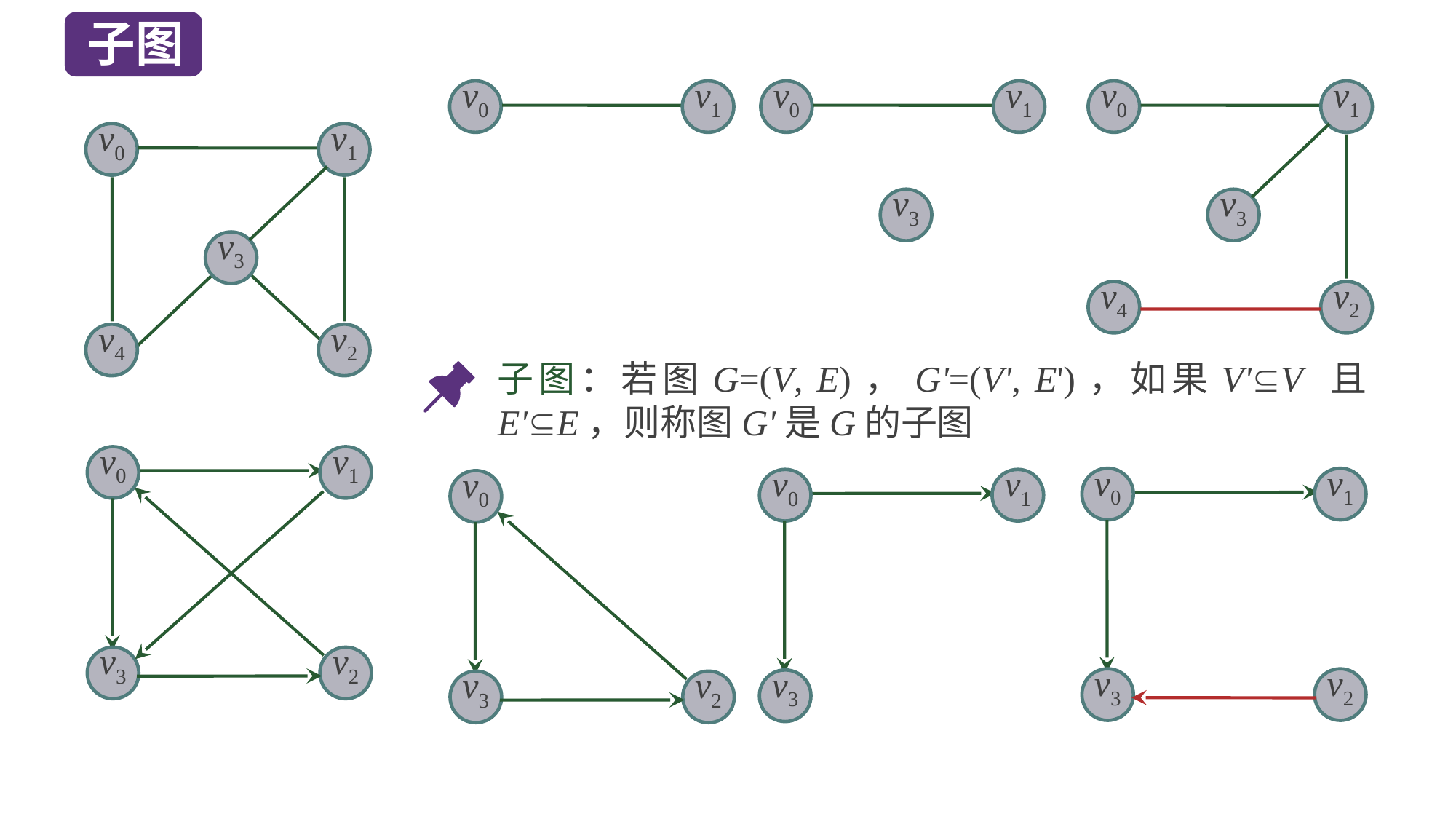

子图

v0
v1

v0
v1

v3
v0
v1

v3
v4
v2

v0
v1

v3

v4
v2
子图：若图G=(V, E)，G'=(V', E')，如果V'⊆V 且E'⊆E，则称图G'是G的子图

v0
v1

v3
v2

v0
v1

v3
v2

v0
v1

v3
v0

v3
v2